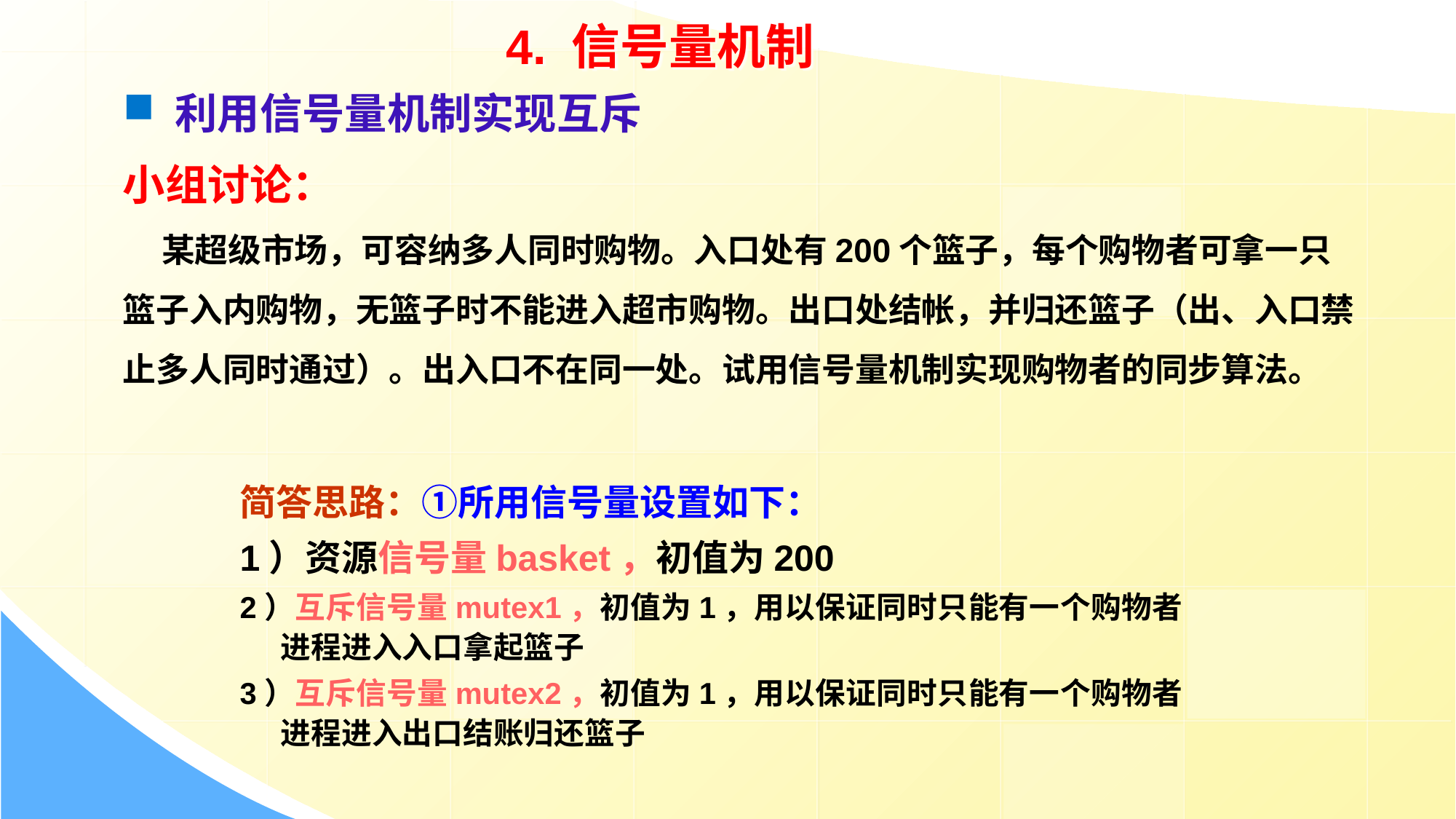

4. 信号量机制
 利用信号量机制实现互斥
小组讨论：
    某超级市场，可容纳多人同时购物。入口处有200个篮子，每个购物者可拿一只篮子入内购物，无篮子时不能进入超市购物。出口处结帐，并归还篮子（出、入口禁止多人同时通过）。出入口不在同一处。试用信号量机制实现购物者的同步算法。
简答思路：①所用信号量设置如下：
1）资源信号量basket，初值为200
2）互斥信号量mutex1，初值为1，用以保证同时只能有一个购物者进程进入入口拿起篮子
3）互斥信号量mutex2，初值为1，用以保证同时只能有一个购物者进程进入出口结账归还篮子